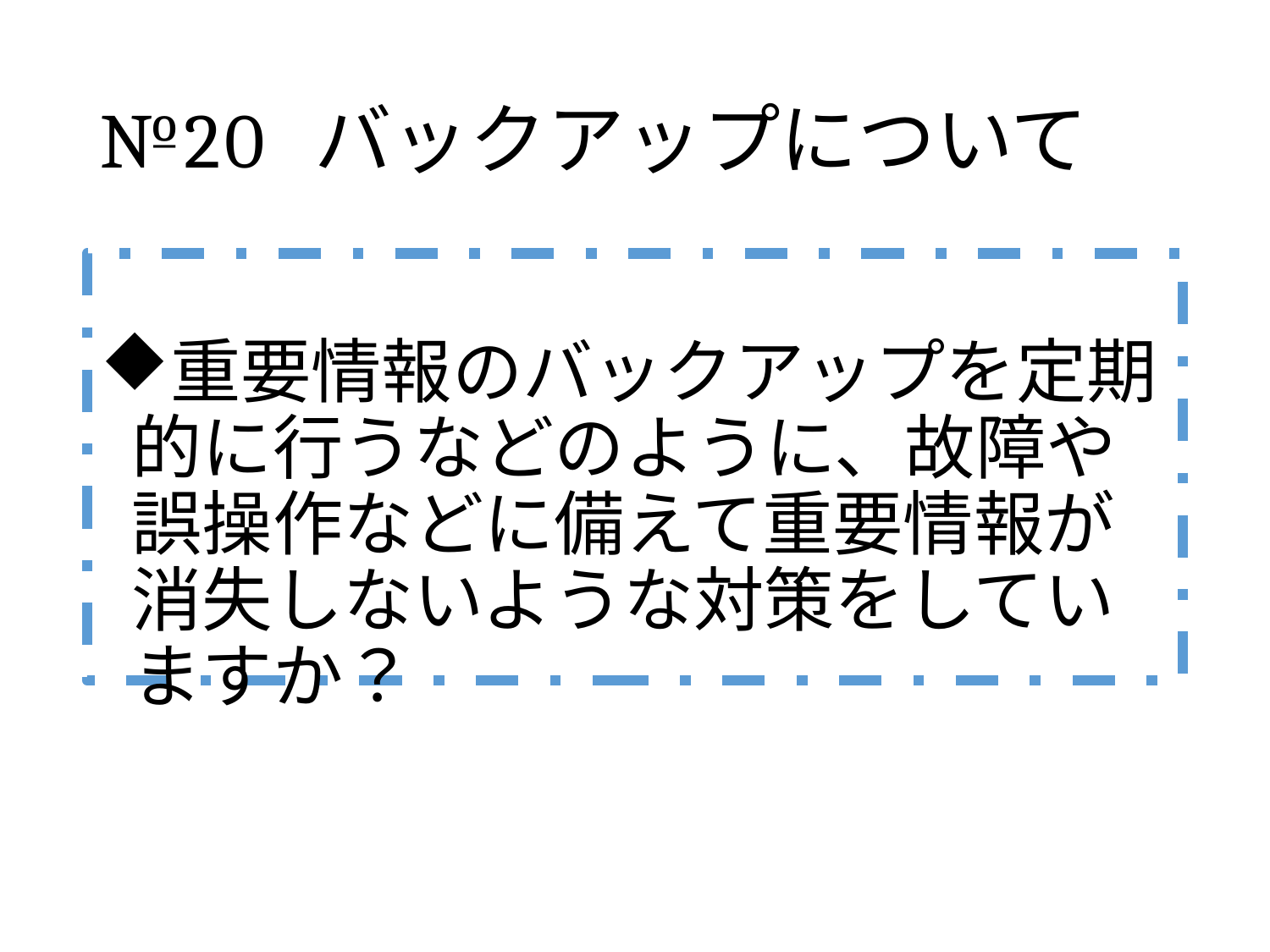

# №20  バックアップについて

重要情報のバックアップを定期的に行うなどのように、故障や誤操作などに備えて重要情報が消失しないような対策をしていますか？